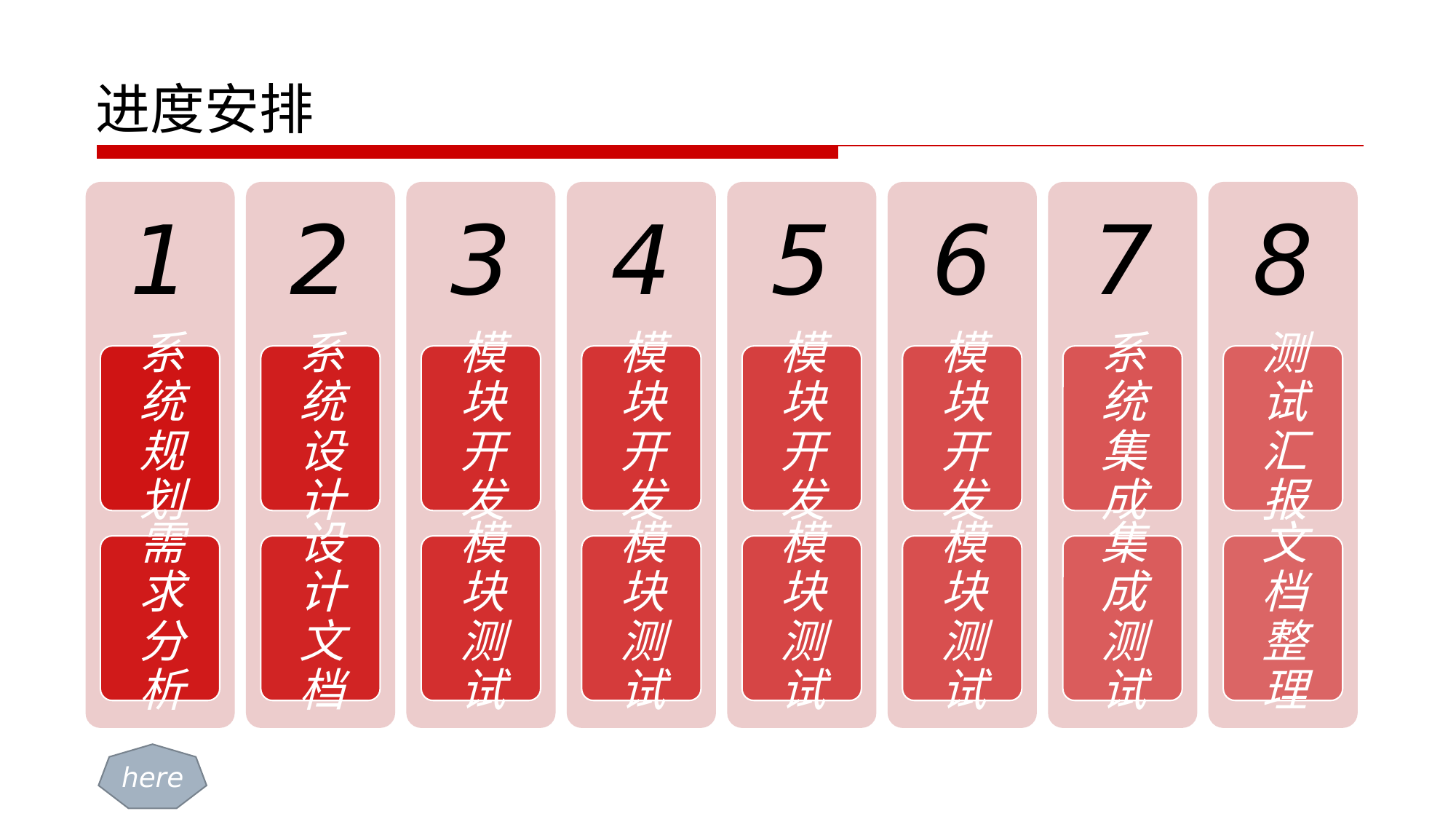

# 进度安排
1
系统规划
需求分析
2
系统设计
设计文档
3
模块开发
模块测试
4
模块开发
模块测试
5
模块开发
模块测试
6
模块开发
模块测试
7
系统集成
集成测试
8
测试汇报
文档整理
here